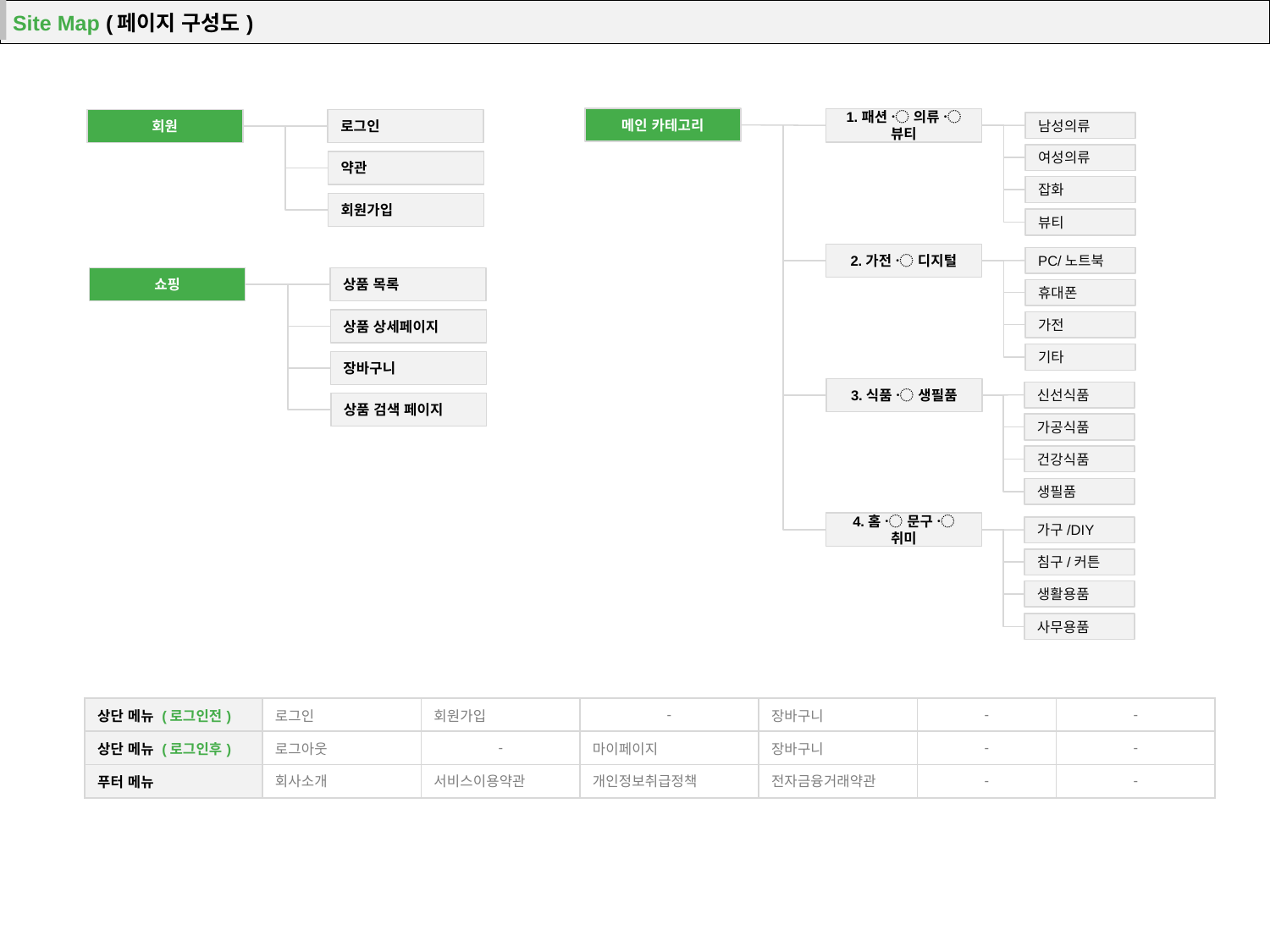

| Site Map (페이지 구성도) |
| --- |
메인 카테고리
1.패션 〮 의류 〮 뷰티
남성의류
여성의류
잡화
뷰티
2.가전 〮 디지털
PC/노트북
휴대폰
가전
기타
3.식품 〮 생필품
신선식품
가공식품
건강식품
생필품
4.홈 〮 문구 〮 취미
가구/DIY
침구/커튼
생활용품
사무용품
회원
로그인
약관
회원가입
쇼핑
상품 목록
상품 상세페이지
장바구니
상품 검색 페이지
| 상단 메뉴 (로그인전) | 로그인 | 회원가입 | - | 장바구니 | - | - |
| --- | --- | --- | --- | --- | --- | --- |
| 상단 메뉴 (로그인후) | 로그아웃 | - | 마이페이지 | 장바구니 | - | - |
| 푸터 메뉴 | 회사소개 | 서비스이용약관 | 개인정보취급정책 | 전자금융거래약관 | - | - |